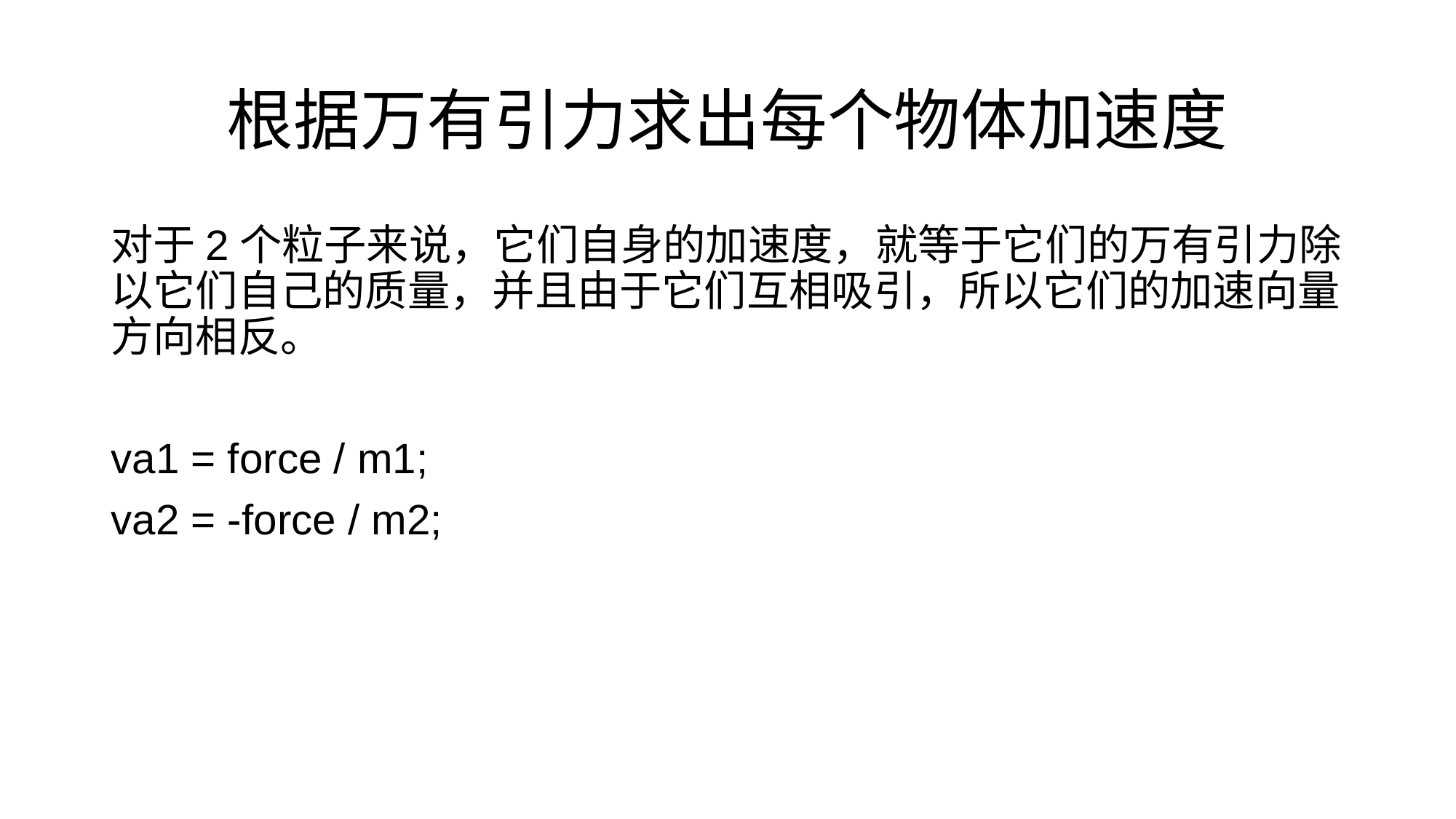

# 根据万有引力求出每个物体加速度
对于2个粒子来说，它们自身的加速度，就等于它们的万有引力除以它们自己的质量，并且由于它们互相吸引，所以它们的加速向量方向相反。

va1 = force / m1;
va2 = -force / m2;